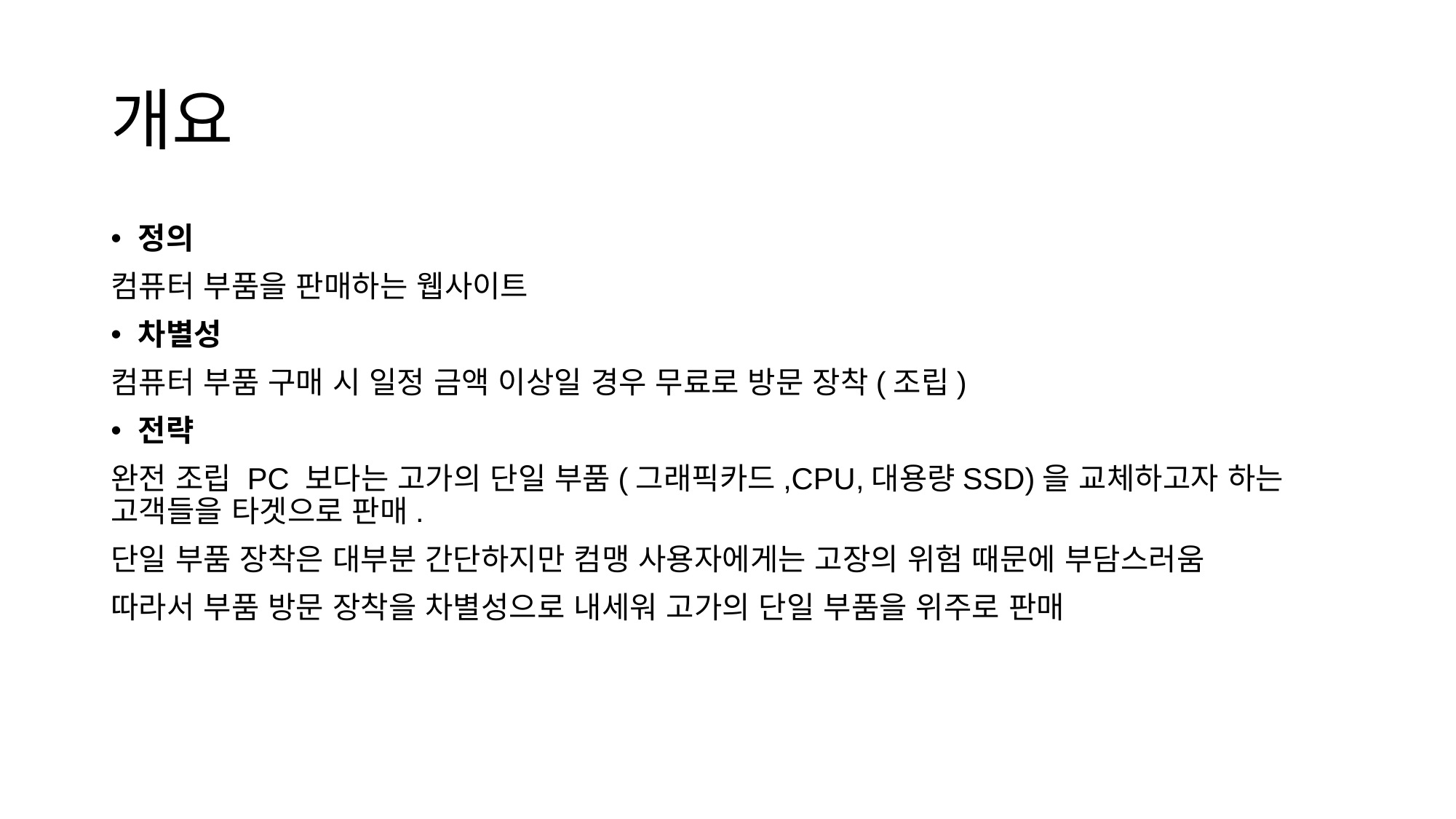

# 개요
정의
컴퓨터 부품을 판매하는 웹사이트
차별성
컴퓨터 부품 구매 시 일정 금액 이상일 경우 무료로 방문 장착(조립)
전략
완전 조립 PC 보다는 고가의 단일 부품(그래픽카드,CPU,대용량SSD)을 교체하고자 하는 고객들을 타겟으로 판매.
단일 부품 장착은 대부분 간단하지만 컴맹 사용자에게는 고장의 위험 때문에 부담스러움
따라서 부품 방문 장착을 차별성으로 내세워 고가의 단일 부품을 위주로 판매